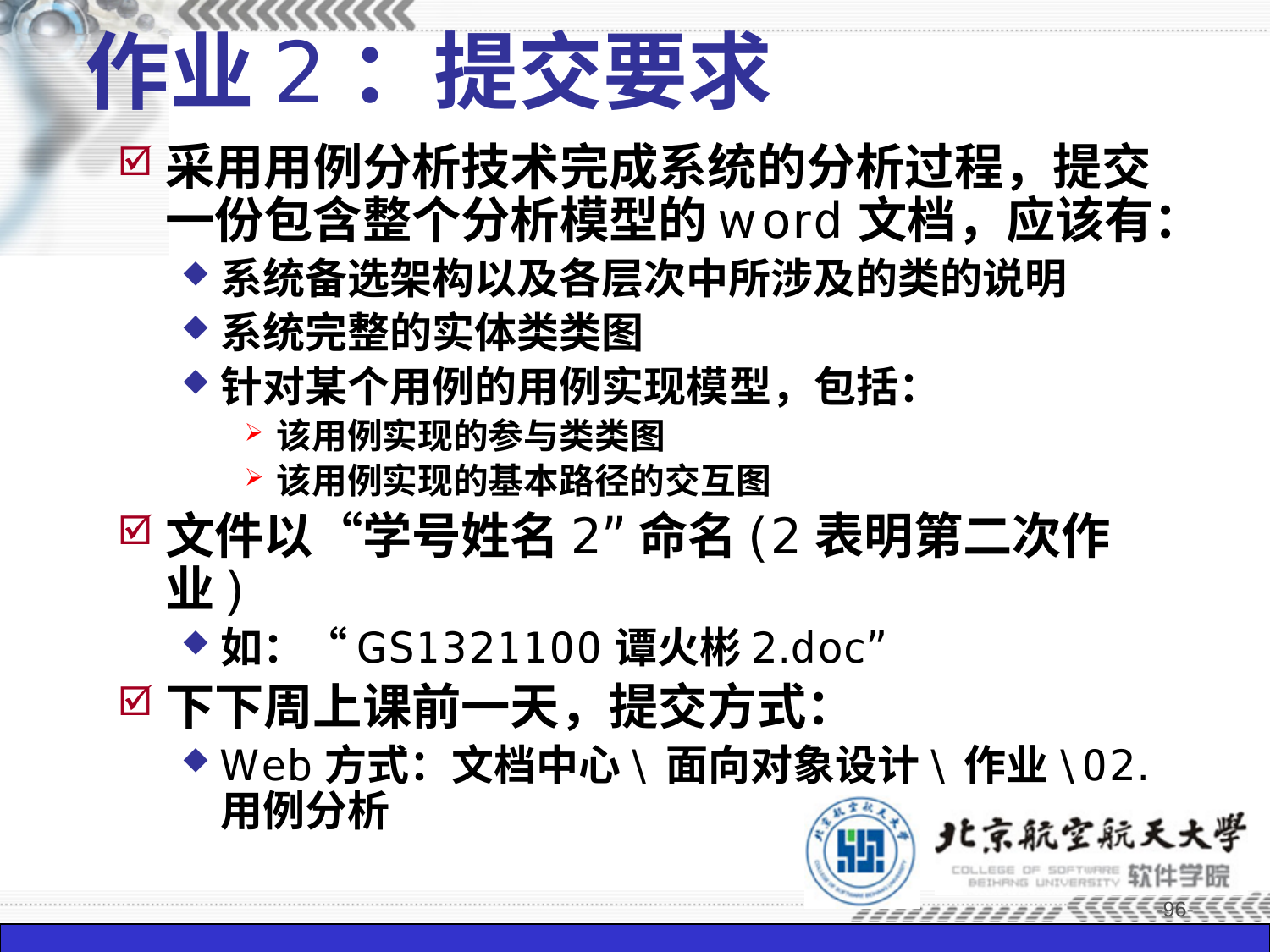

# 作业2：提交要求
采用用例分析技术完成系统的分析过程，提交一份包含整个分析模型的word文档，应该有：
系统备选架构以及各层次中所涉及的类的说明
系统完整的实体类类图
针对某个用例的用例实现模型，包括：
该用例实现的参与类类图
该用例实现的基本路径的交互图
文件以“学号姓名2”命名(2表明第二次作业)
如：“GS1321100谭火彬2.doc”
下下周上课前一天，提交方式：
Web方式：文档中心\面向对象设计\作业\02.用例分析

-96-